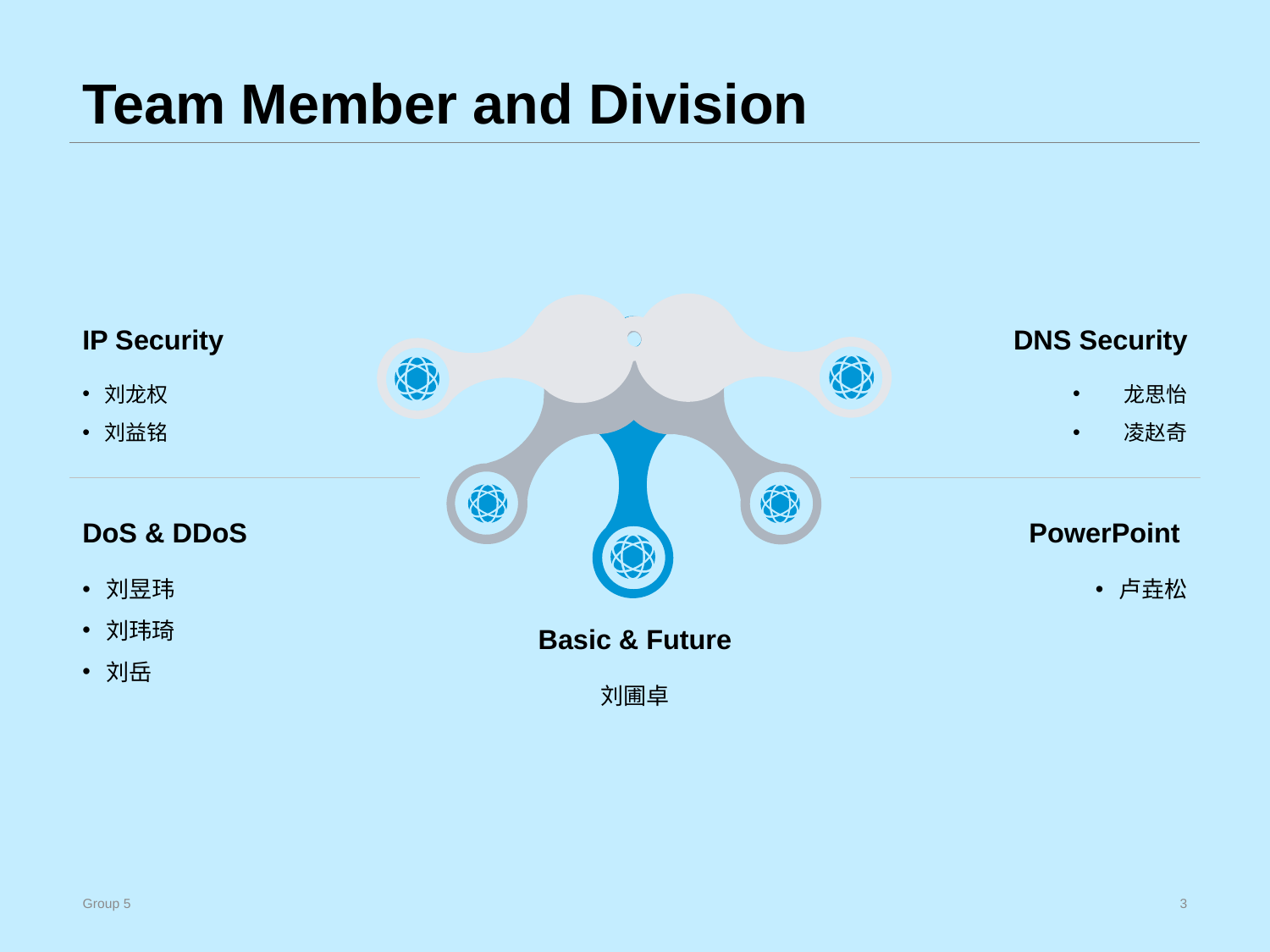

# Team Member and Division

IP Security
DNS Security
刘龙权
刘益铭
龙思怡
凌赵奇
DoS & DDoS
PowerPoint
刘昱玮
刘玮琦
刘岳
卢垚松
Basic & Future
刘圃卓
Group 5
3